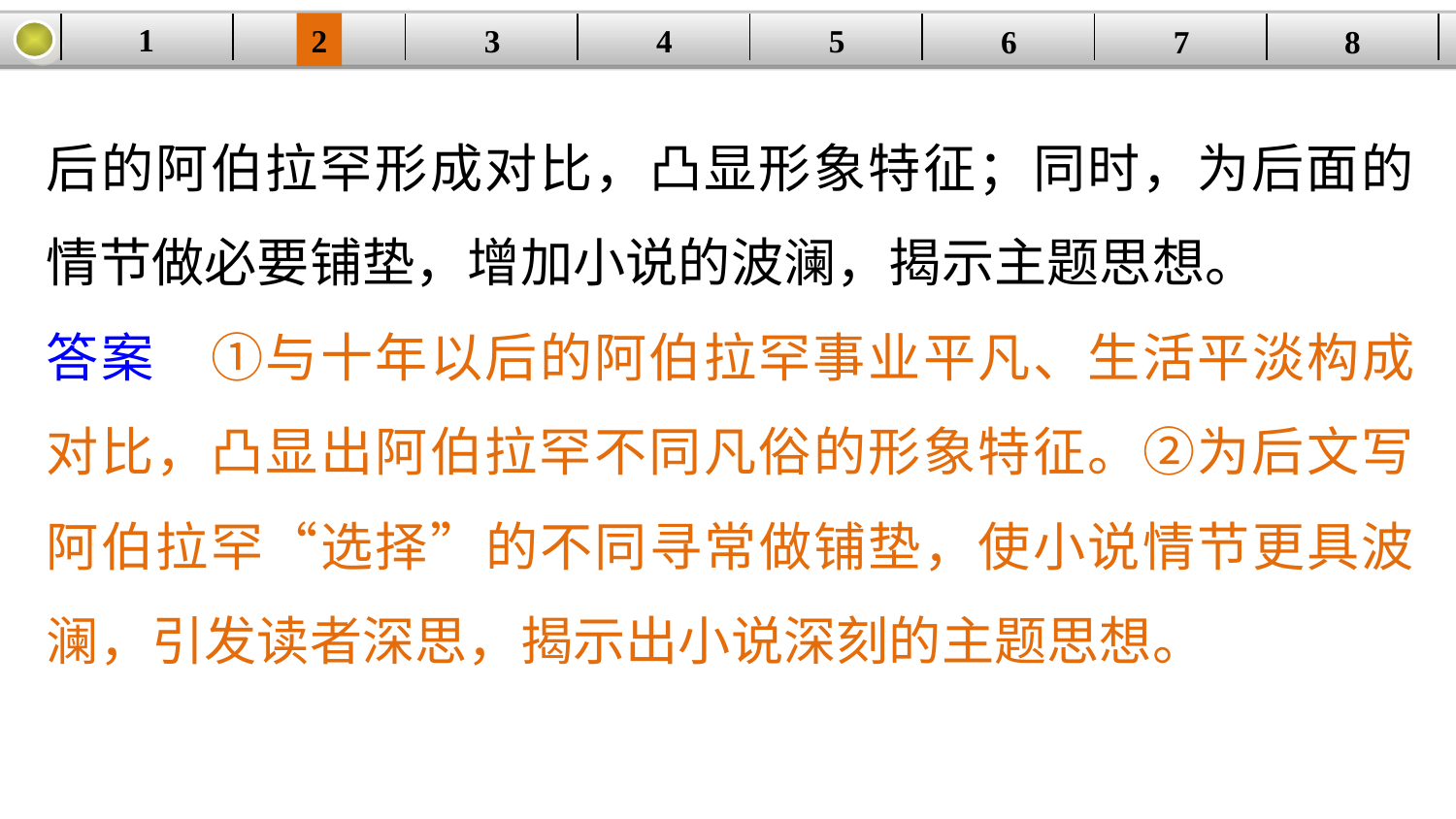

1
2
3
4
|  |  |  |  |  |  |  |  |
| --- | --- | --- | --- | --- | --- | --- | --- |
5
6
7
8

后的阿伯拉罕形成对比，凸显形象特征；同时，为后面的情节做必要铺垫，增加小说的波澜，揭示主题思想。
答案　①与十年以后的阿伯拉罕事业平凡、生活平淡构成对比，凸显出阿伯拉罕不同凡俗的形象特征。②为后文写阿伯拉罕“选择”的不同寻常做铺垫，使小说情节更具波澜，引发读者深思，揭示出小说深刻的主题思想。